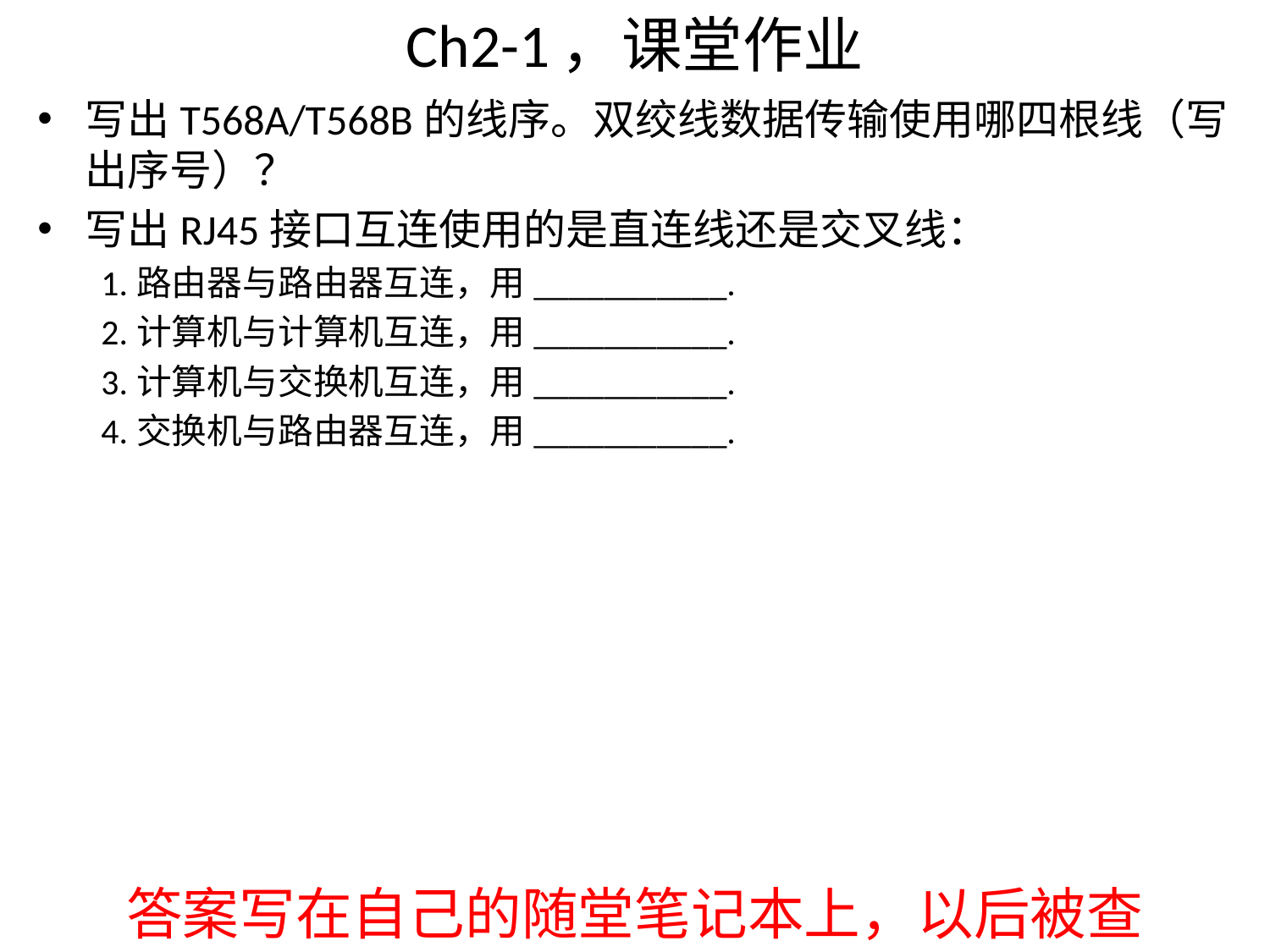

# Ch2-1，课堂作业
写出T568A/T568B的线序。双绞线数据传输使用哪四根线（写出序号）？
写出RJ45接口互连使用的是直连线还是交叉线：
1.路由器与路由器互连，用___________.
2.计算机与计算机互连，用___________.
3.计算机与交换机互连，用___________.
4.交换机与路由器互连，用___________.
答案写在自己的随堂笔记本上，以后被查